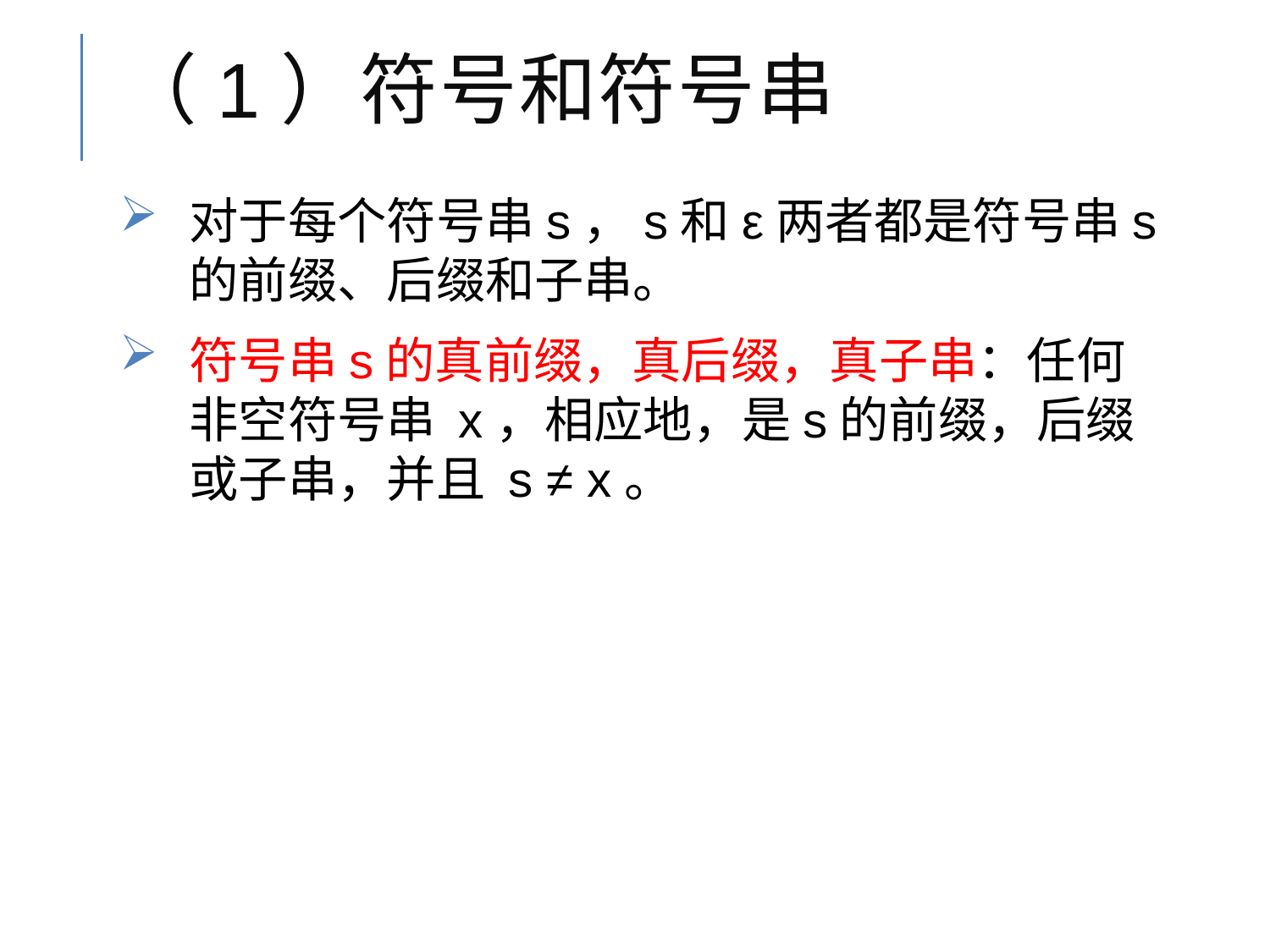

# （1）符号和符号串
对于每个符号串s，s和ε两者都是符号串s的前缀、后缀和子串。
符号串s的真前缀，真后缀，真子串：任何非空符号串 x，相应地，是s的前缀，后缀或子串，并且 s ≠ x。
16